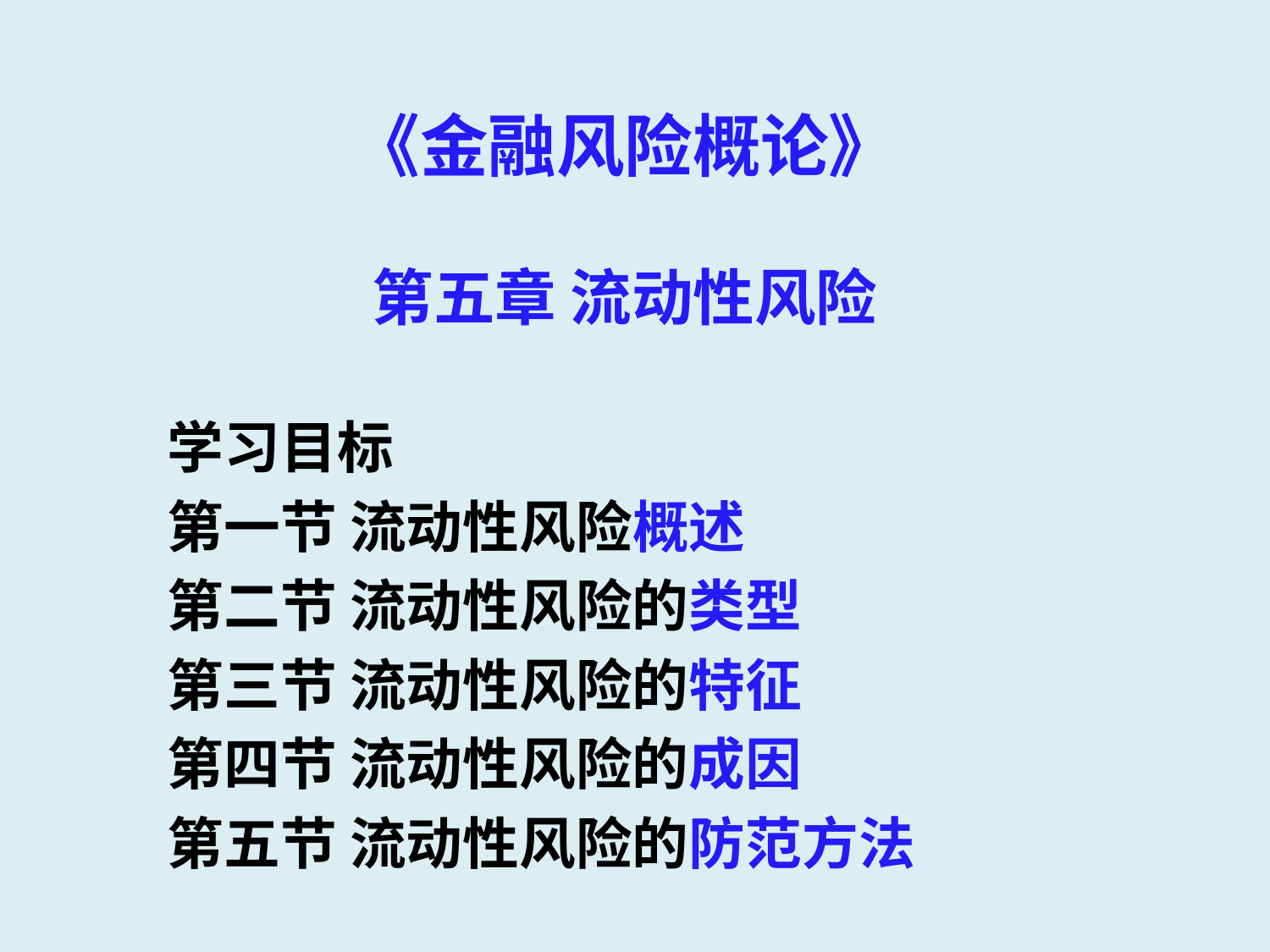

# 《金融风险概论》 第五章 流动性风险
学习目标
第一节 流动性风险概述
第二节 流动性风险的类型
第三节 流动性风险的特征
第四节 流动性风险的成因
第五节 流动性风险的防范方法